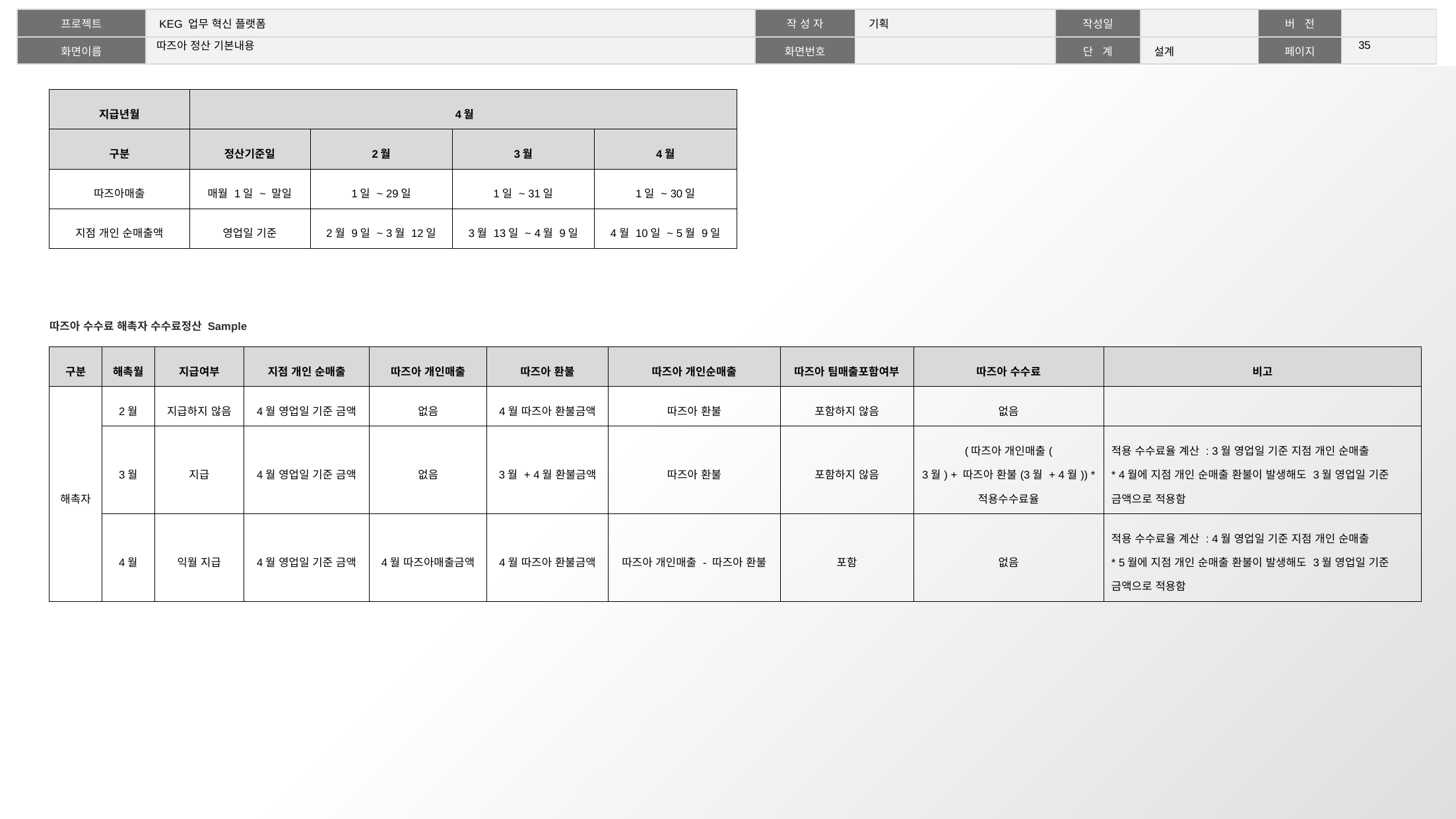

35

# 따즈아 정산 기본내용
| 지급년월 | 4월 |  |  |  |
| --- | --- | --- | --- | --- |
| 구분 | 정산기준일 | 2월 | 3월 | 4월 |
| 따즈아매출 | 매월 1일 ~ 말일 | 1일 ~ 29일 | 1일 ~ 31일 | 1일 ~ 30일 |
| 지점 개인 순매출액 | 영업일 기준 | 2월 9일 ~ 3월 12일 | 3월 13일 ~ 4월 9일 | 4월 10일 ~ 5월 9일 |
따즈아 수수료 해촉자 수수료정산 Sample
| 구분 | 해촉월 | 지급여부 | 지점 개인 순매출 | 따즈아 개인매출 | 따즈아 환불 | 따즈아 개인순매출 | 따즈아 팀매출포함여부 | 따즈아 수수료 | 비고 |
| --- | --- | --- | --- | --- | --- | --- | --- | --- | --- |
| 해촉자 | 2월 | 지급하지 않음 | 4월 영업일 기준 금액 | 없음 | 4월 따즈아 환불금액 | 따즈아 환불 | 포함하지 않음 | 없음 |  |
|  | 3월 | 지급 | 4월 영업일 기준 금액 | 없음 | 3월 + 4월 환불금액 | 따즈아 환불 | 포함하지 않음 | (따즈아 개인매출( 3월) + 따즈아 환불(3월 + 4월)) \* 적용수수료율 | 적용 수수료율 계산 : 3월 영업일 기준 지점 개인 순매출 \* 4월에 지점 개인 순매출 환불이 발생해도 3월 영업일 기준 금액으로 적용함 |
|  | 4월 | 익월 지급 | 4월 영업일 기준 금액 | 4월 따즈아매출금액 | 4월 따즈아 환불금액 | 따즈아 개인매출 - 따즈아 환불 | 포함 | 없음 | 적용 수수료율 계산 : 4월 영업일 기준 지점 개인 순매출 \* 5월에 지점 개인 순매출 환불이 발생해도 3월 영업일 기준 금액으로 적용함 |